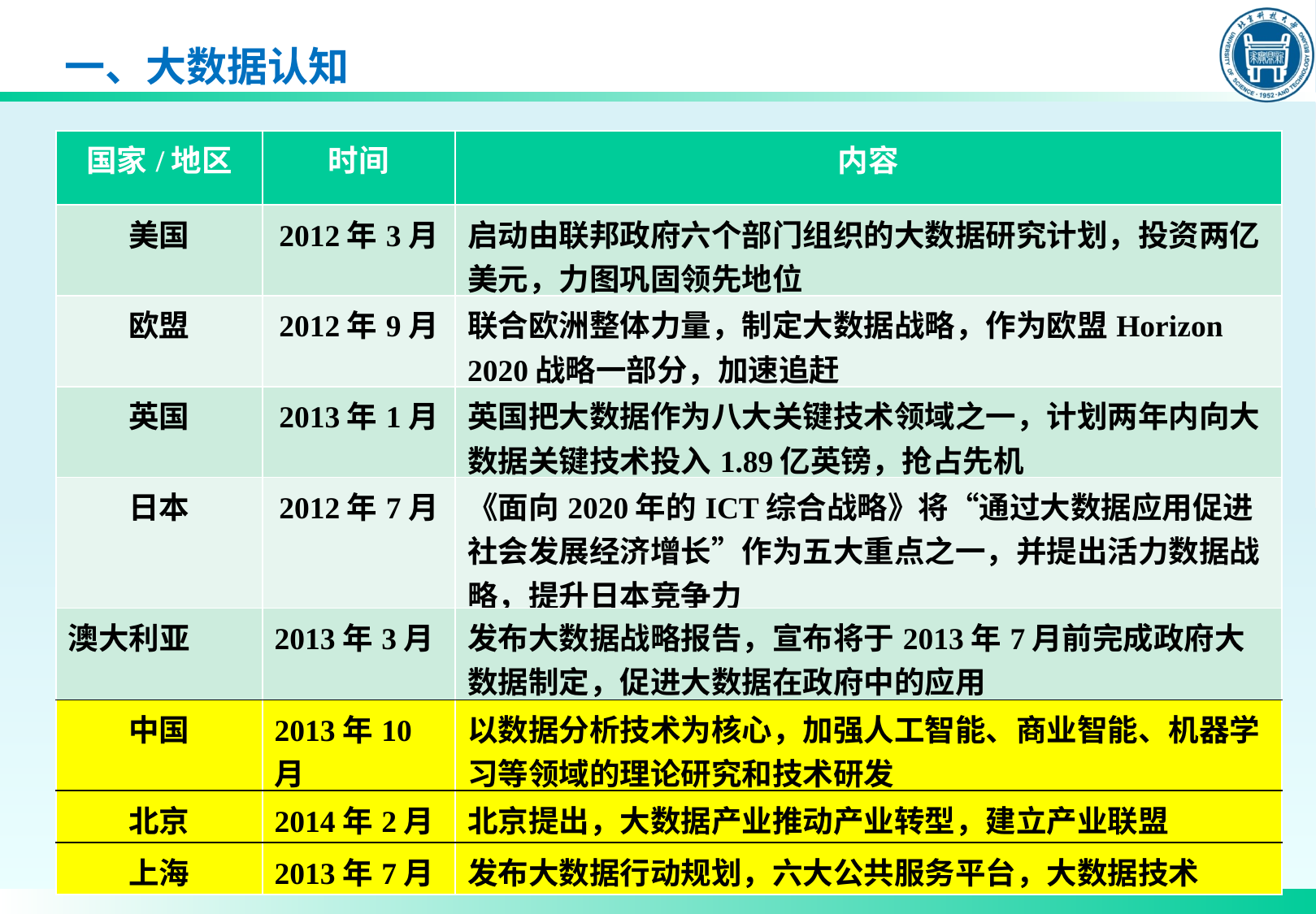

一、大数据认知
| 国家/地区 | 时间 | 内容 |
| --- | --- | --- |
| 美国 | 2012年3月 | 启动由联邦政府六个部门组织的大数据研究计划，投资两亿美元，力图巩固领先地位 |
| 欧盟 | 2012年9月 | 联合欧洲整体力量，制定大数据战略，作为欧盟Horizon 2020战略一部分，加速追赶 |
| 英国 | 2013年1月 | 英国把大数据作为八大关键技术领域之一，计划两年内向大数据关键技术投入1.89亿英镑，抢占先机 |
| 日本 | 2012年7月 | 《面向2020年的ICT综合战略》将“通过大数据应用促进社会发展经济增长”作为五大重点之一，并提出活力数据战略，提升日本竞争力 |
| 澳大利亚 | 2013年3月 | 发布大数据战略报告，宣布将于2013年7月前完成政府大数据制定，促进大数据在政府中的应用 |
| 中国 | 2013年10月 | 以数据分析技术为核心，加强人工智能、商业智能、机器学习等领域的理论研究和技术研发 |
| 北京 | 2014年2月 | 北京提出，大数据产业推动产业转型，建立产业联盟 |
| 上海 | 2013年7月 | 发布大数据行动规划，六大公共服务平台，大数据技术 |